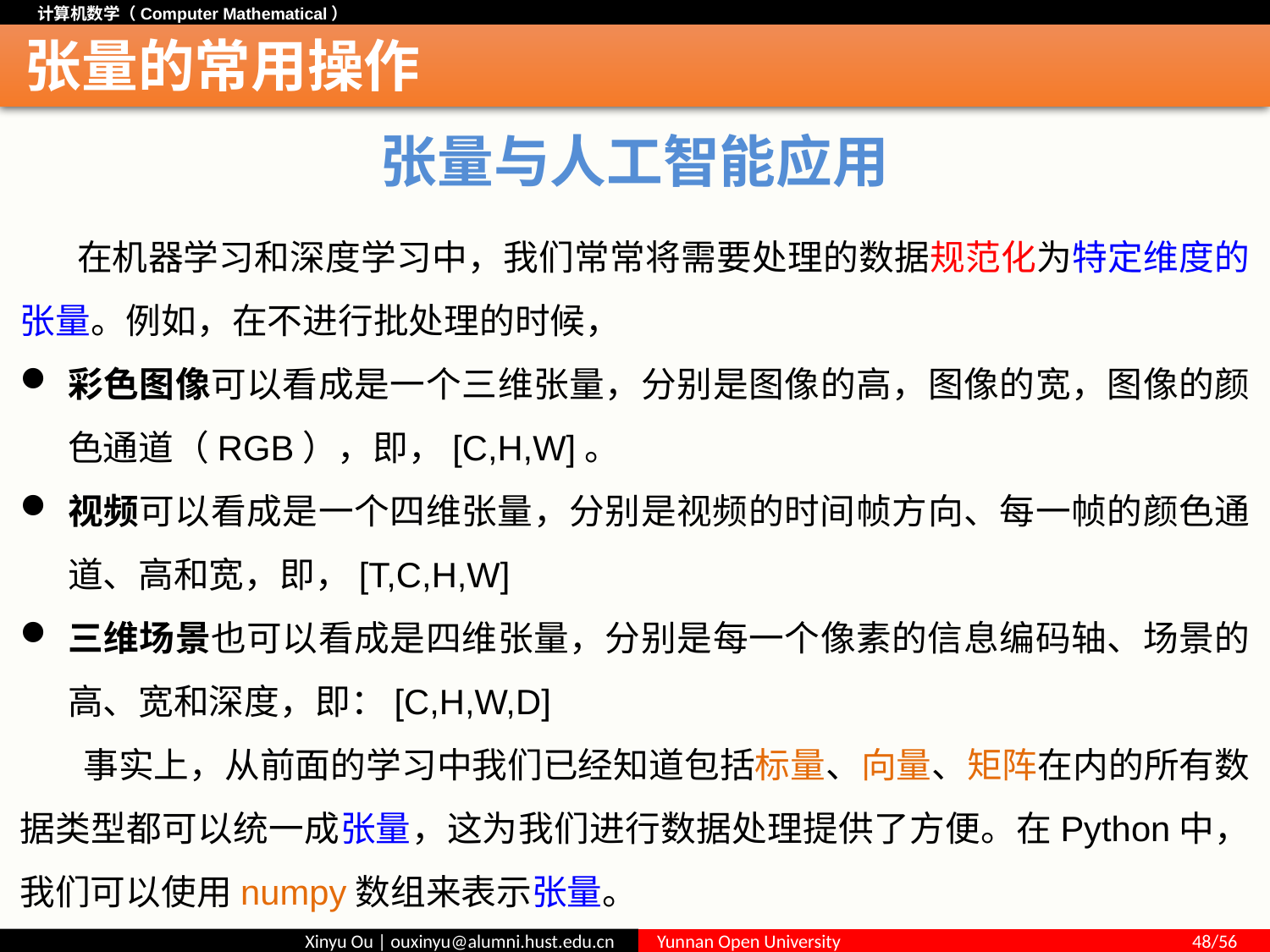

# 张量的常用操作
张量与人工智能应用
      在机器学习和深度学习中，我们常常将需要处理的数据规范化为特定维度的张量。例如，在不进行批处理的时候，
彩色图像可以看成是一个三维张量，分别是图像的高，图像的宽，图像的颜色通道（RGB），即，[C,H,W]。
视频可以看成是一个四维张量，分别是视频的时间帧方向、每一帧的颜色通道、高和宽，即，[T,C,H,W]
三维场景也可以看成是四维张量，分别是每一个像素的信息编码轴、场景的高、宽和深度，即：[C,H,W,D]
       事实上，从前面的学习中我们已经知道包括标量、向量、矩阵在内的所有数据类型都可以统一成张量，这为我们进行数据处理提供了方便。在Python中，我们可以使用numpy数组来表示张量。